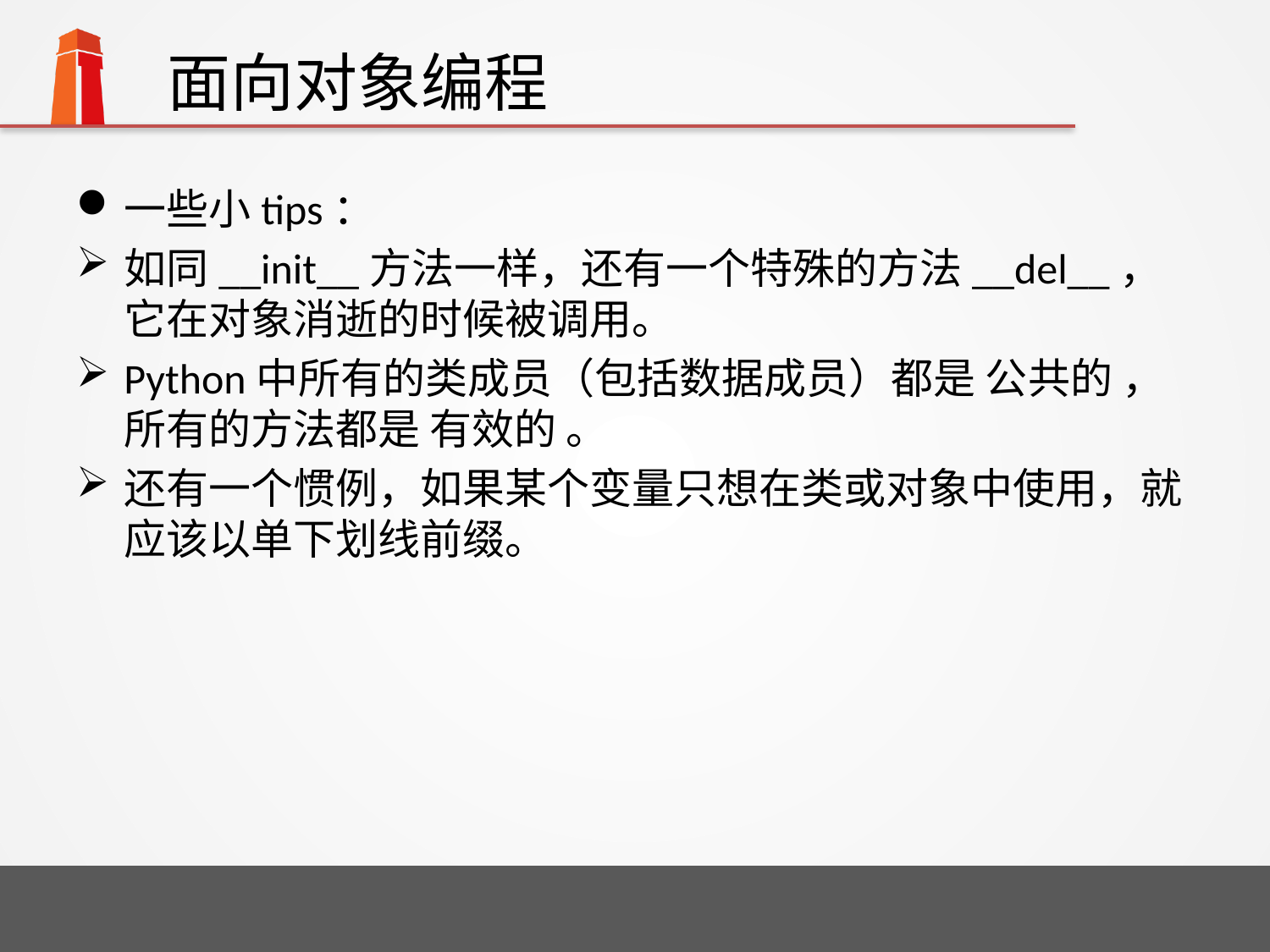

# 面向对象编程
一些小tips：
如同__init__方法一样，还有一个特殊的方法__del__，它在对象消逝的时候被调用。
Python中所有的类成员（包括数据成员）都是 公共的 ，所有的方法都是 有效的 。
还有一个惯例，如果某个变量只想在类或对象中使用，就应该以单下划线前缀。